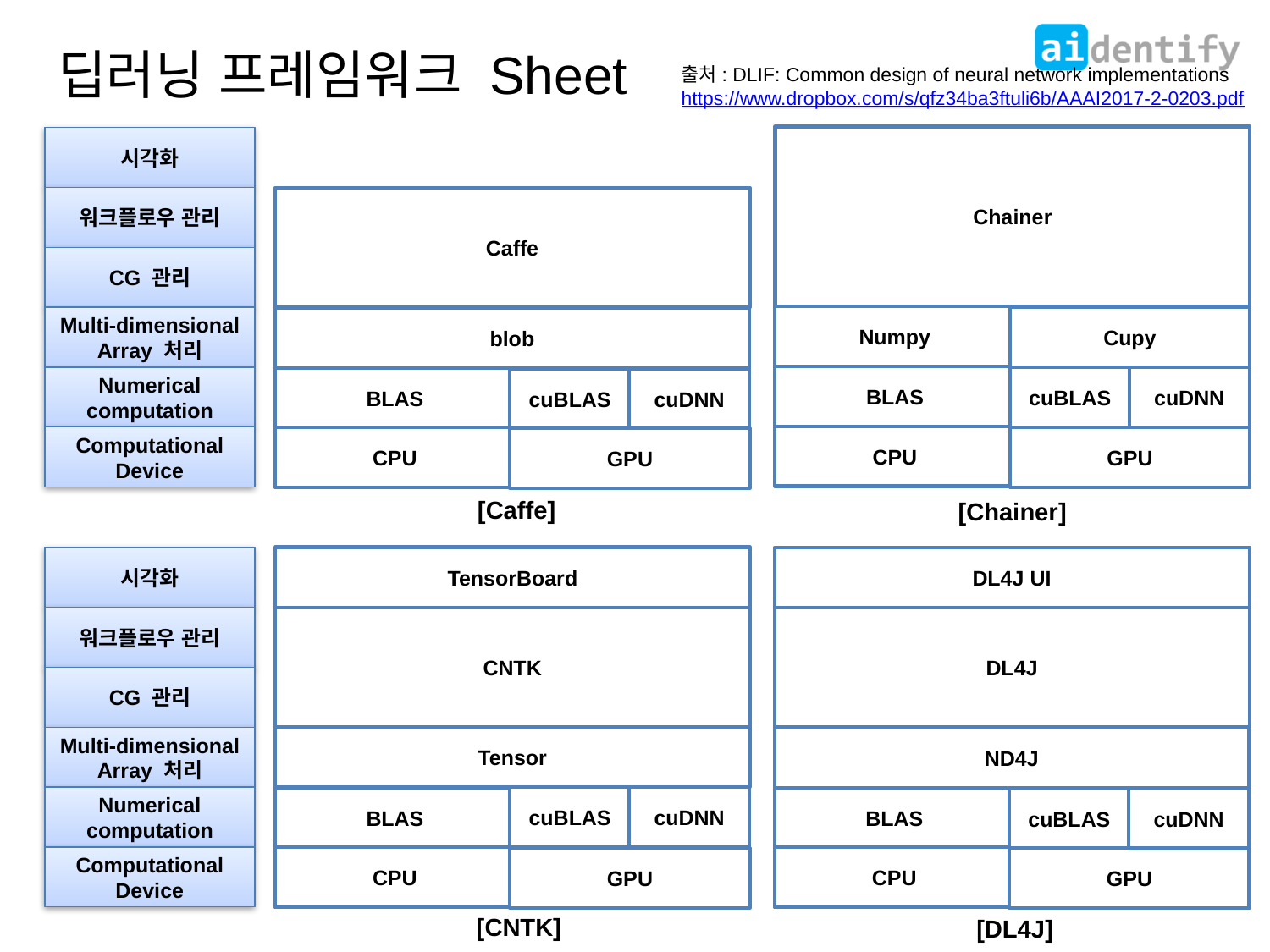

# 딥러닝 프레임워크 Sheet
출처: DLIF: Common design of neural network implementations
https://www.dropbox.com/s/qfz34ba3ftuli6b/AAAI2017-2-0203.pdf
Chainer
시각화
워크플로우 관리
Caffe
CG 관리
Numpy
Multi-dimensional
Array 처리
Cupy
blob
BLAS
cuDNN
Numerical
computation
cuBLAS
BLAS
cuDNN
cuBLAS
CPU
Computational
Device
GPU
CPU
GPU
[Caffe]
[Chainer]
시각화
TensorBoard
DL4J UI
DL4J
워크플로우 관리
CNTK
CG 관리
Tensor
Multi-dimensional
Array 처리
ND4J
cuDNN
cuBLAS
Numerical
computation
BLAS
BLAS
cuDNN
cuBLAS
Computational
Device
CPU
CPU
GPU
GPU
[CNTK]
[DL4J]